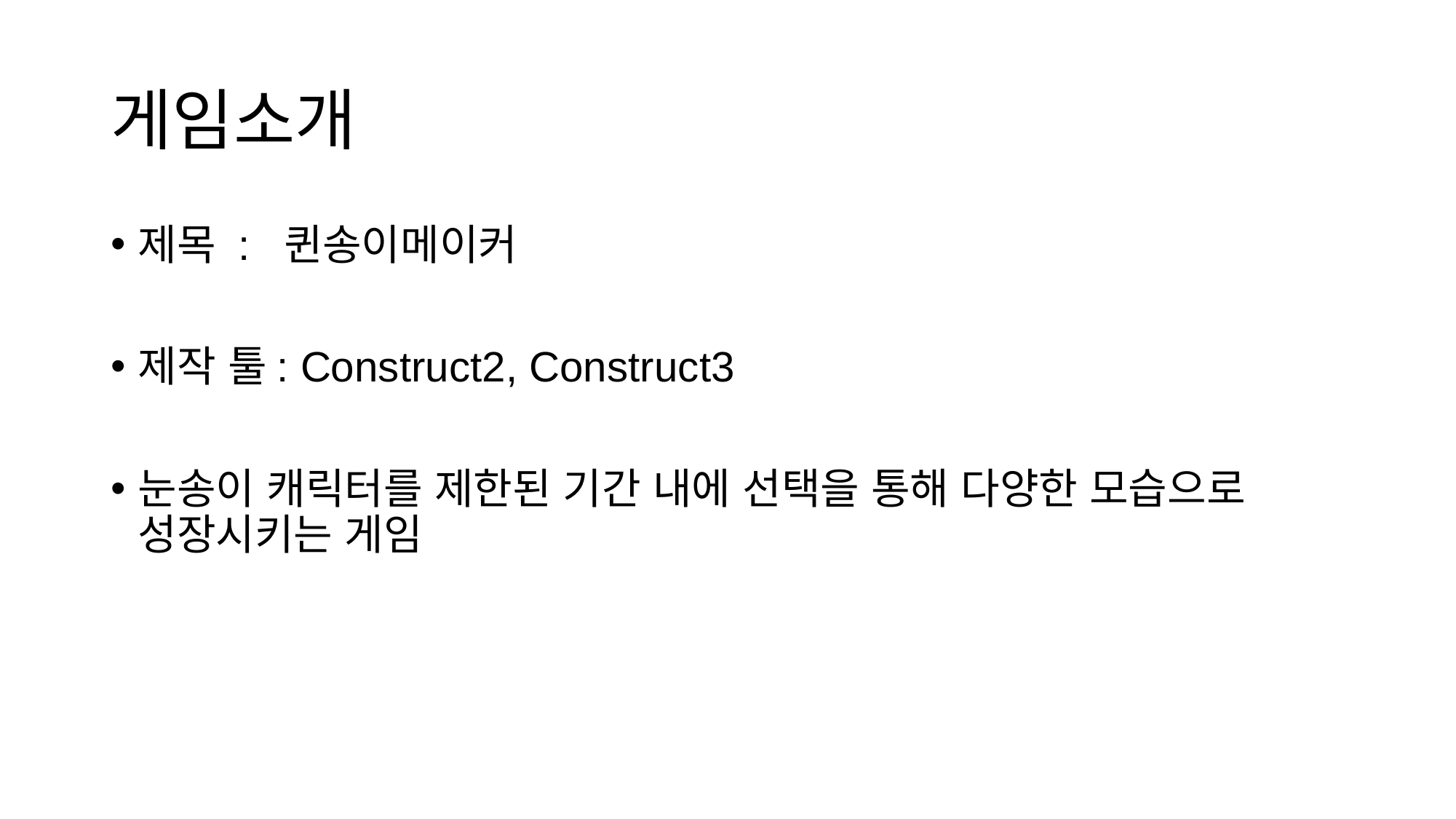

# 게임소개
제목 :  퀸송이메이커

제작 툴: Construct2, Construct3

눈송이 캐릭터를 제한된 기간 내에 선택을 통해 다양한 모습으로 성장시키는 게임